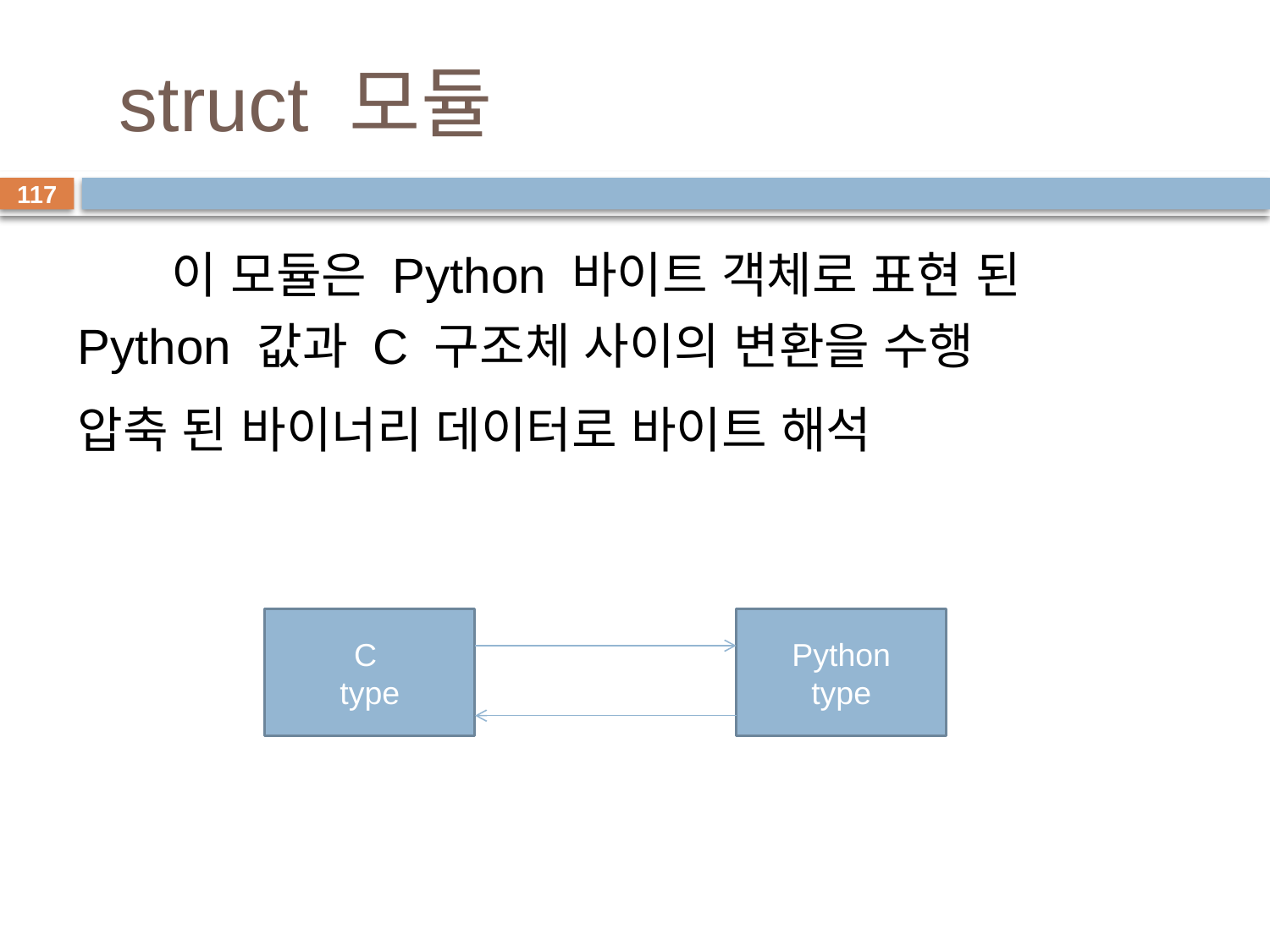

# struct 모듈
117
      이 모듈은 Python 바이트 객체로 표현 된 Python 값과 C 구조체 사이의 변환을 수행
압축 된 바이너리 데이터로 바이트 해석
C
type
Python
type